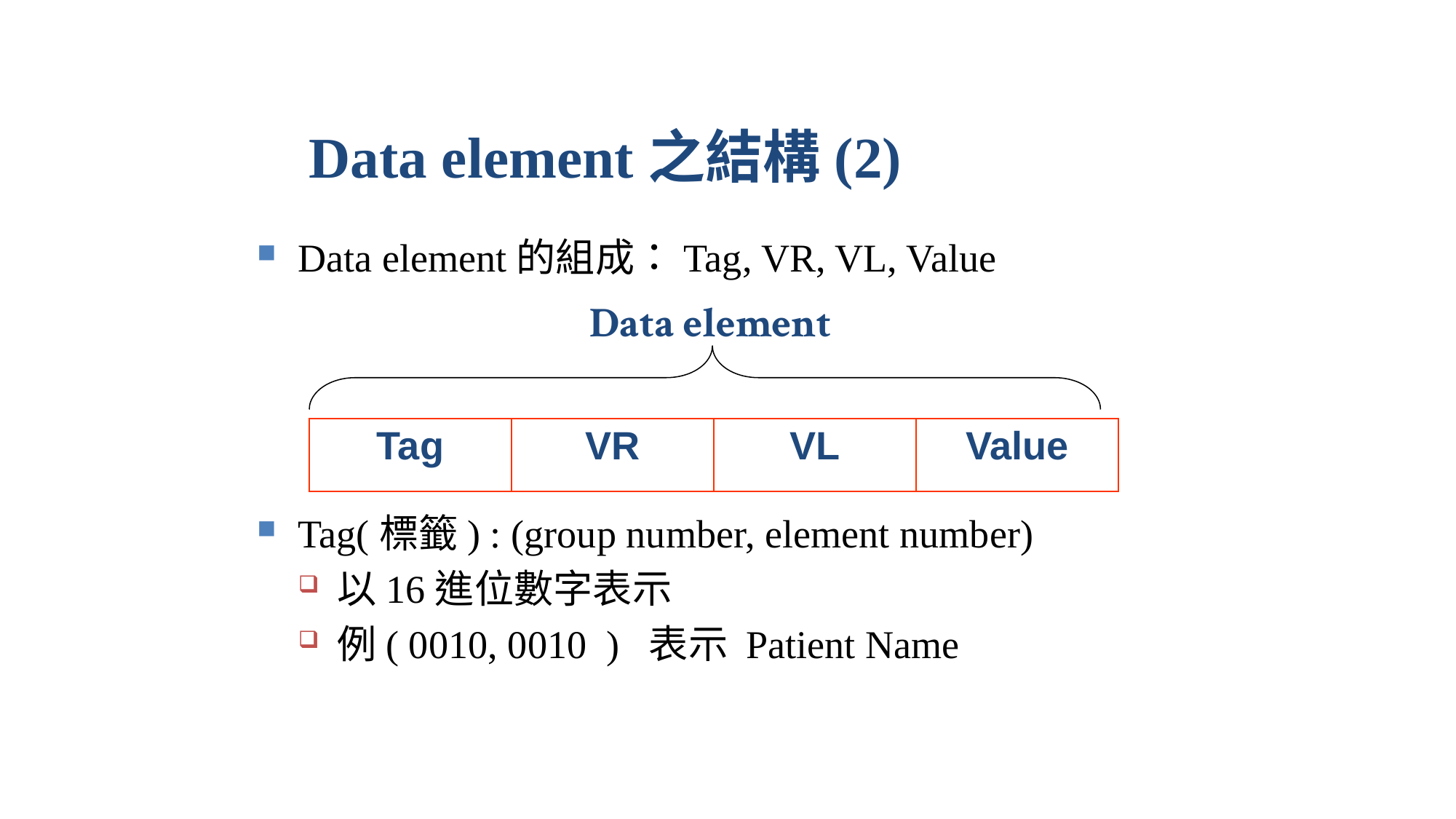

Data element之結構(2)
Data element的組成：Tag, VR, VL, Value

Tag(標籤) : (group number, element number)
以16進位數字表示
例( 0010, 0010  )  表示 Patient Name
Data element
| Tag | VR | VL | Value |
| --- | --- | --- | --- |